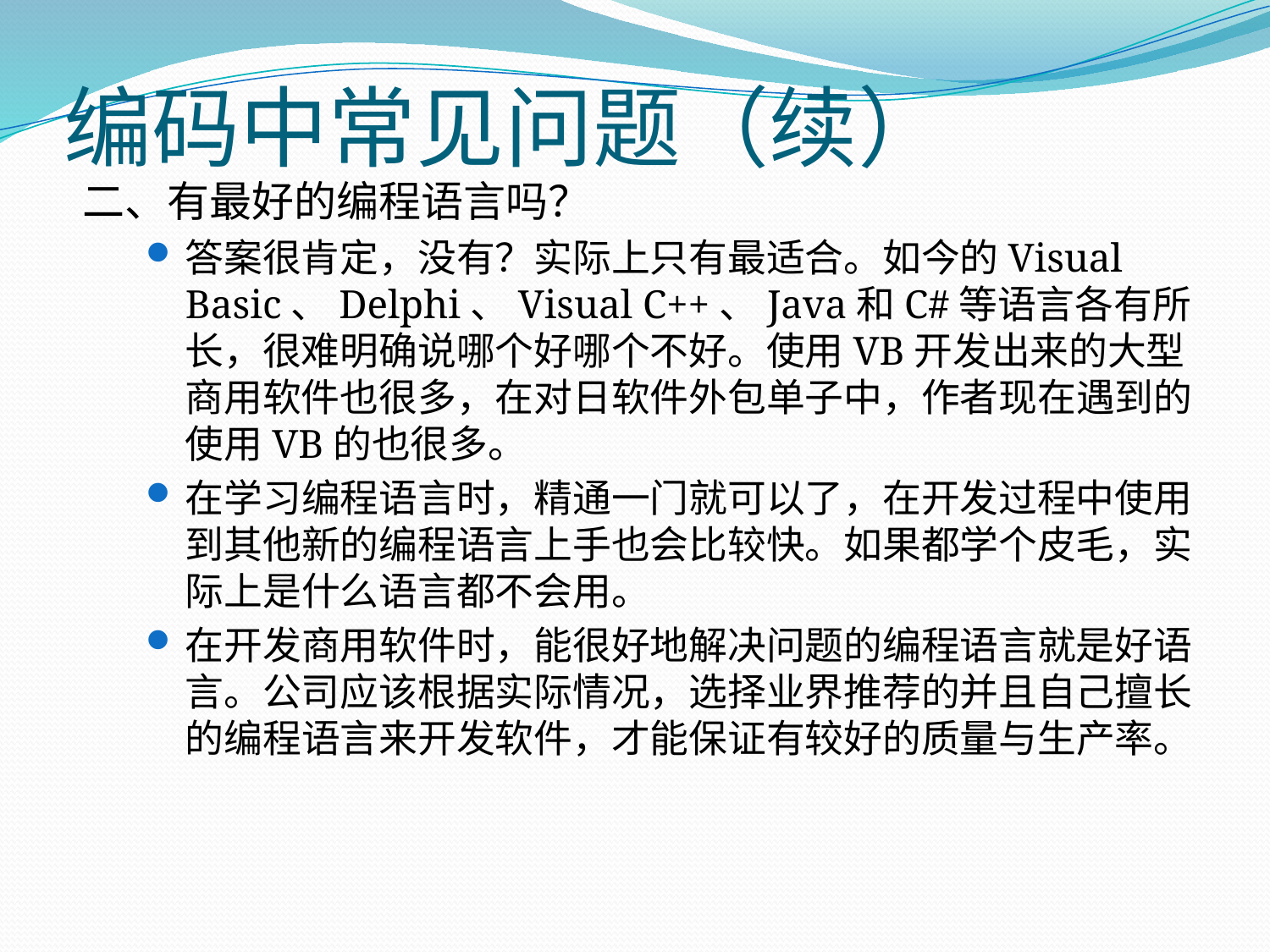

# 编码中常见问题（续）
二、有最好的编程语言吗？
答案很肯定，没有？实际上只有最适合。如今的Visual Basic、Delphi、Visual C++、Java和C#等语言各有所长，很难明确说哪个好哪个不好。使用VB开发出来的大型商用软件也很多，在对日软件外包单子中，作者现在遇到的使用VB的也很多。
在学习编程语言时，精通一门就可以了，在开发过程中使用到其他新的编程语言上手也会比较快。如果都学个皮毛，实际上是什么语言都不会用。
在开发商用软件时，能很好地解决问题的编程语言就是好语言。公司应该根据实际情况，选择业界推荐的并且自己擅长的编程语言来开发软件，才能保证有较好的质量与生产率。